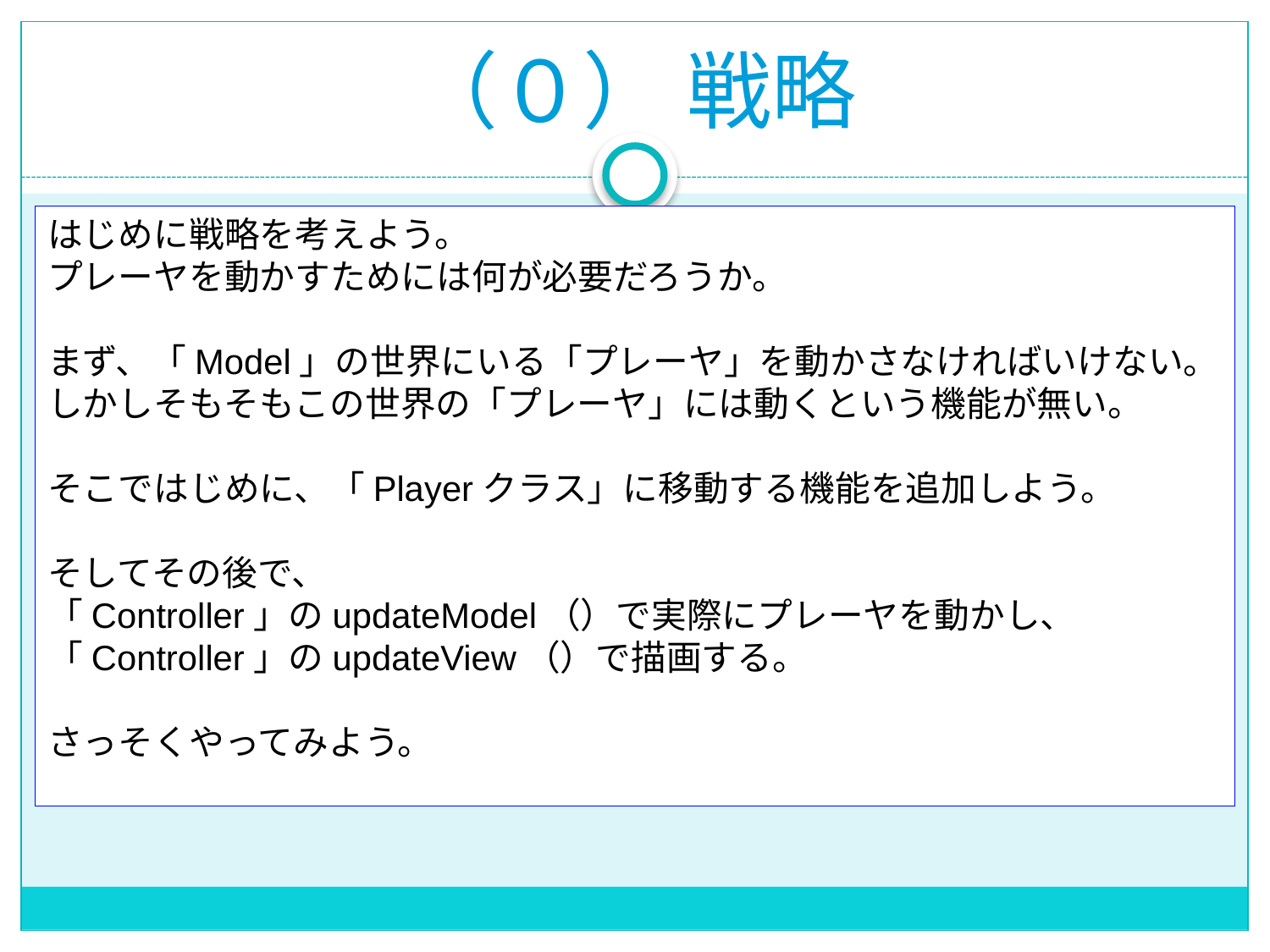

（０） 戦略
はじめに戦略を考えよう。
プレーヤを動かすためには何が必要だろうか。

まず、「Model」の世界にいる「プレーヤ」を動かさなければいけない。
しかしそもそもこの世界の「プレーヤ」には動くという機能が無い。

そこではじめに、「Playerクラス」に移動する機能を追加しよう。

そしてその後で、
「Controller」のupdateModel（）で実際にプレーヤを動かし、
「Controller」のupdateView（）で描画する。

さっそくやってみよう。